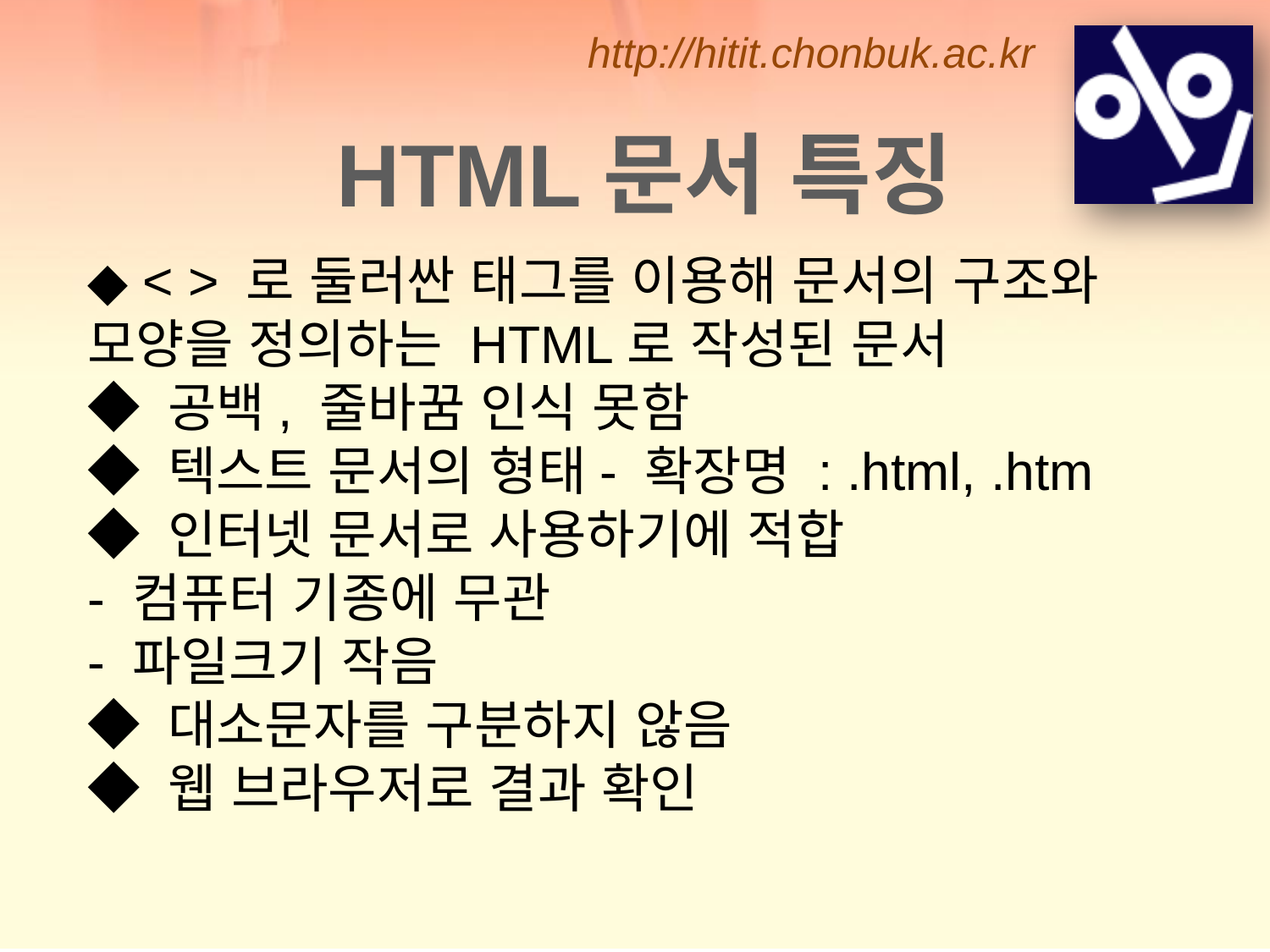

HTML문서 특징
◆ < > 로 둘러싼 태그를 이용해 문서의 구조와 모양을 정의하는 HTML로 작성된 문서
◆ 공백, 줄바꿈 인식 못함
◆ 텍스트 문서의 형태- 확장명 : .html, .htm
◆ 인터넷 문서로 사용하기에 적합
- 컴퓨터 기종에 무관
- 파일크기 작음
◆ 대소문자를 구분하지 않음
◆ 웹 브라우저로 결과 확인